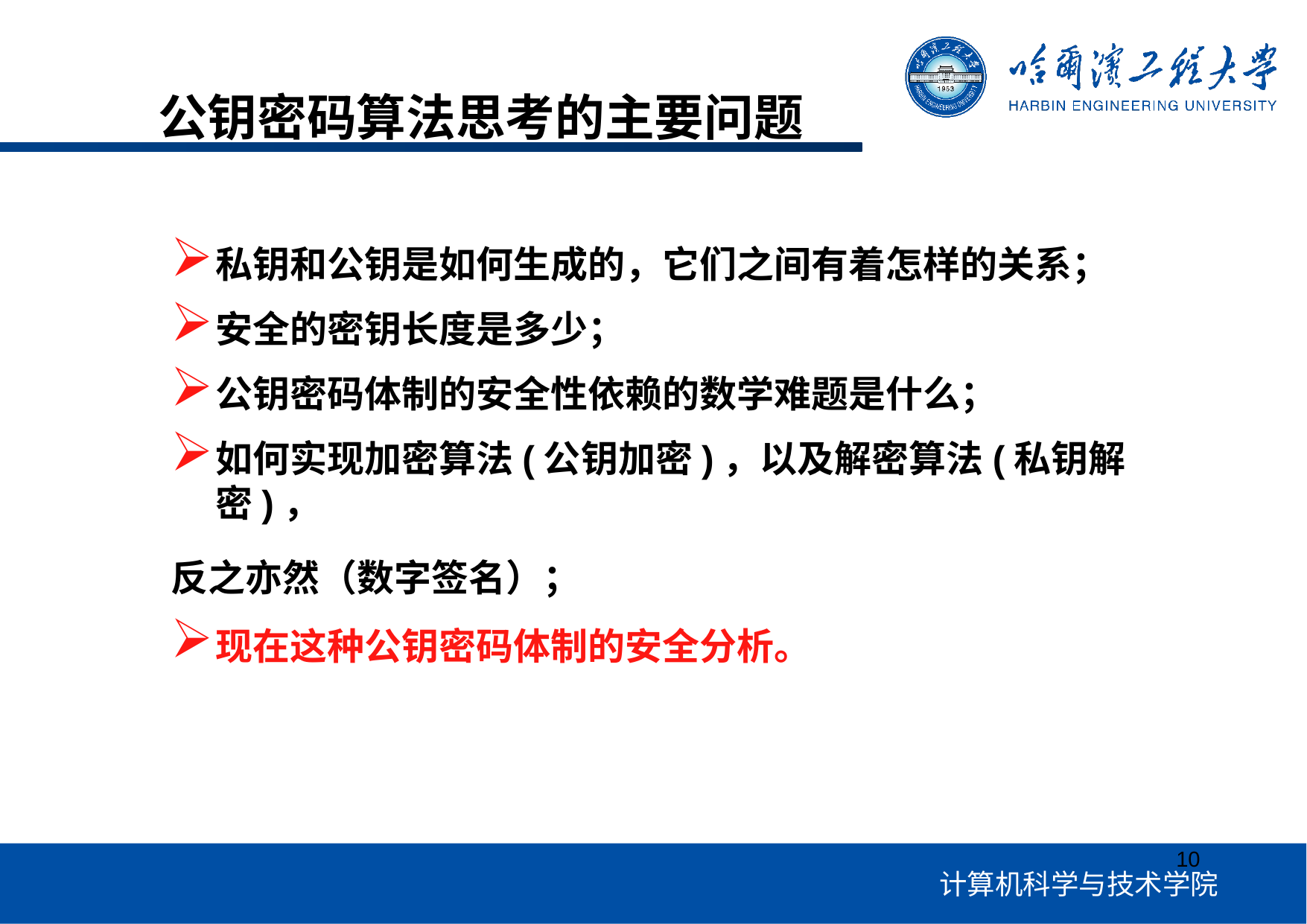

# 公钥密码算法思考的主要问题
私钥和公钥是如何生成的，它们之间有着怎样的关系；
安全的密钥长度是多少；
公钥密码体制的安全性依赖的数学难题是什么；
如何实现加密算法(公钥加密)，以及解密算法(私钥解密)，
反之亦然（数字签名）；
现在这种公钥密码体制的安全分析。
10